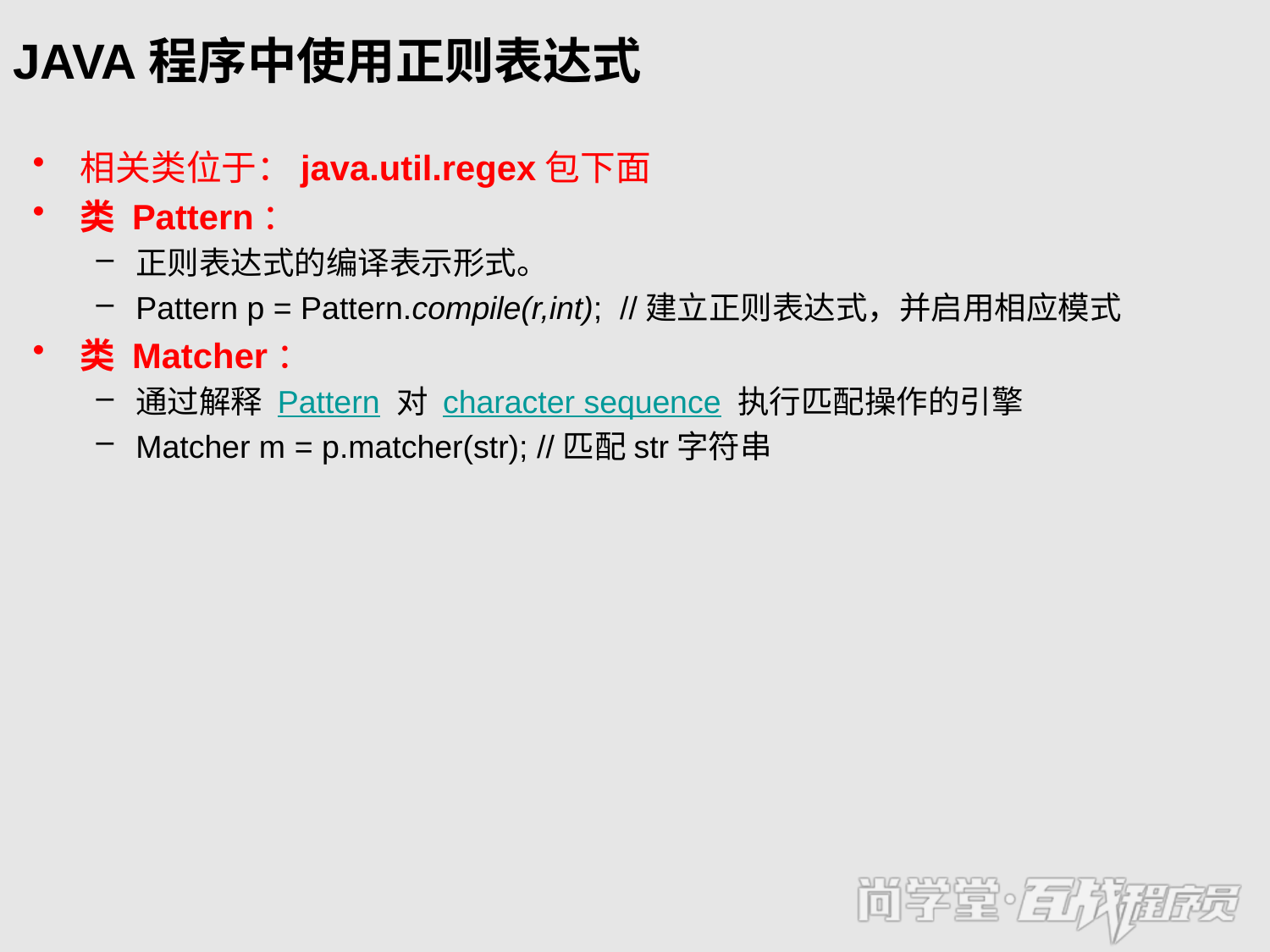

# JAVA程序中使用正则表达式
相关类位于：java.util.regex包下面
类 Pattern：
正则表达式的编译表示形式。
Pattern p = Pattern.compile(r,int);  //建立正则表达式，并启用相应模式
类 Matcher：
通过解释 Pattern 对 character sequence 执行匹配操作的引擎
Matcher m = p.matcher(str); //匹配str字符串